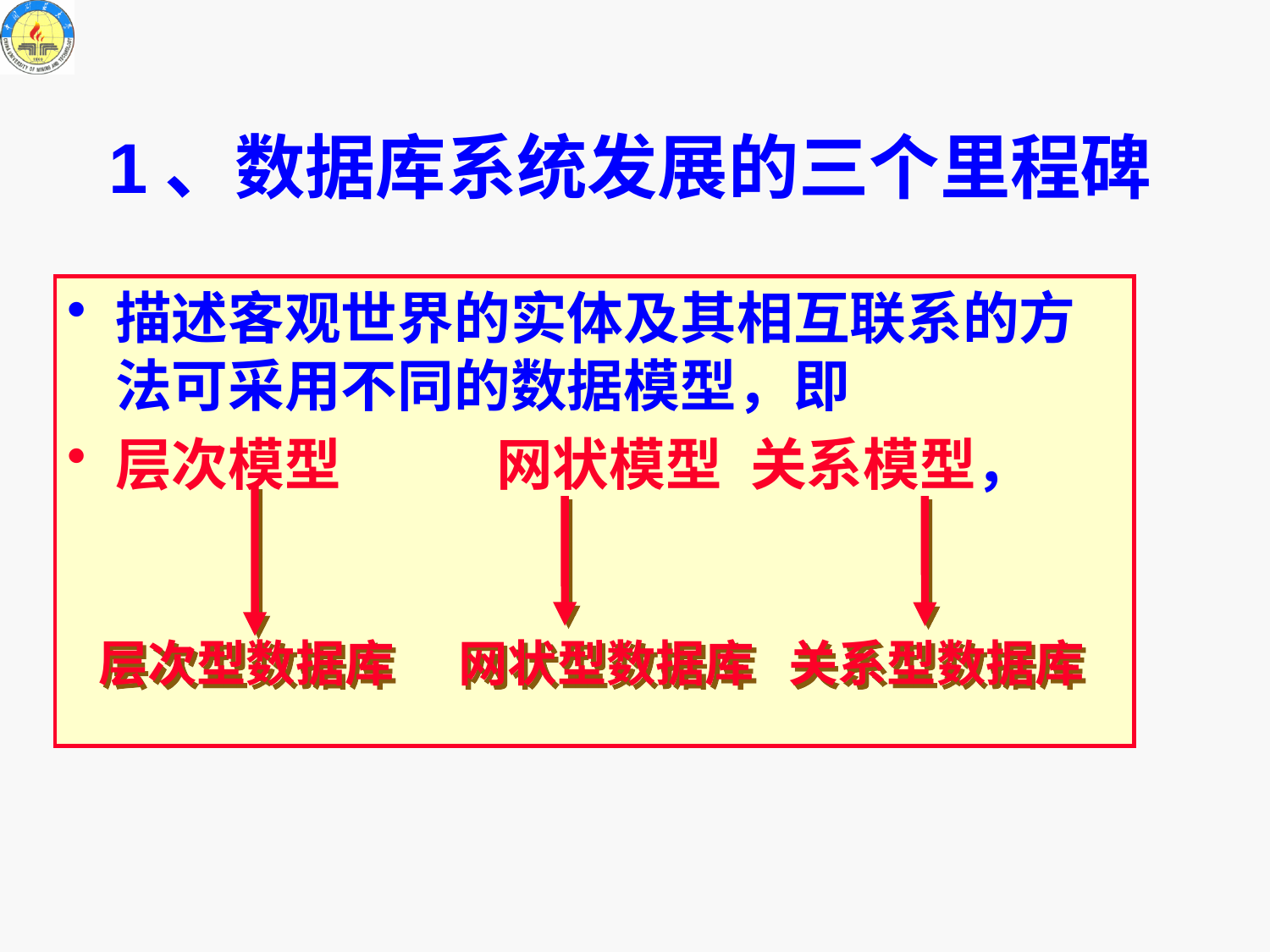

# 1、数据库系统发展的三个里程碑
描述客观世界的实体及其相互联系的方法可采用不同的数据模型，即
层次模型		网状模型	关系模型，

层次型数据库

网状型数据库

关系型数据库